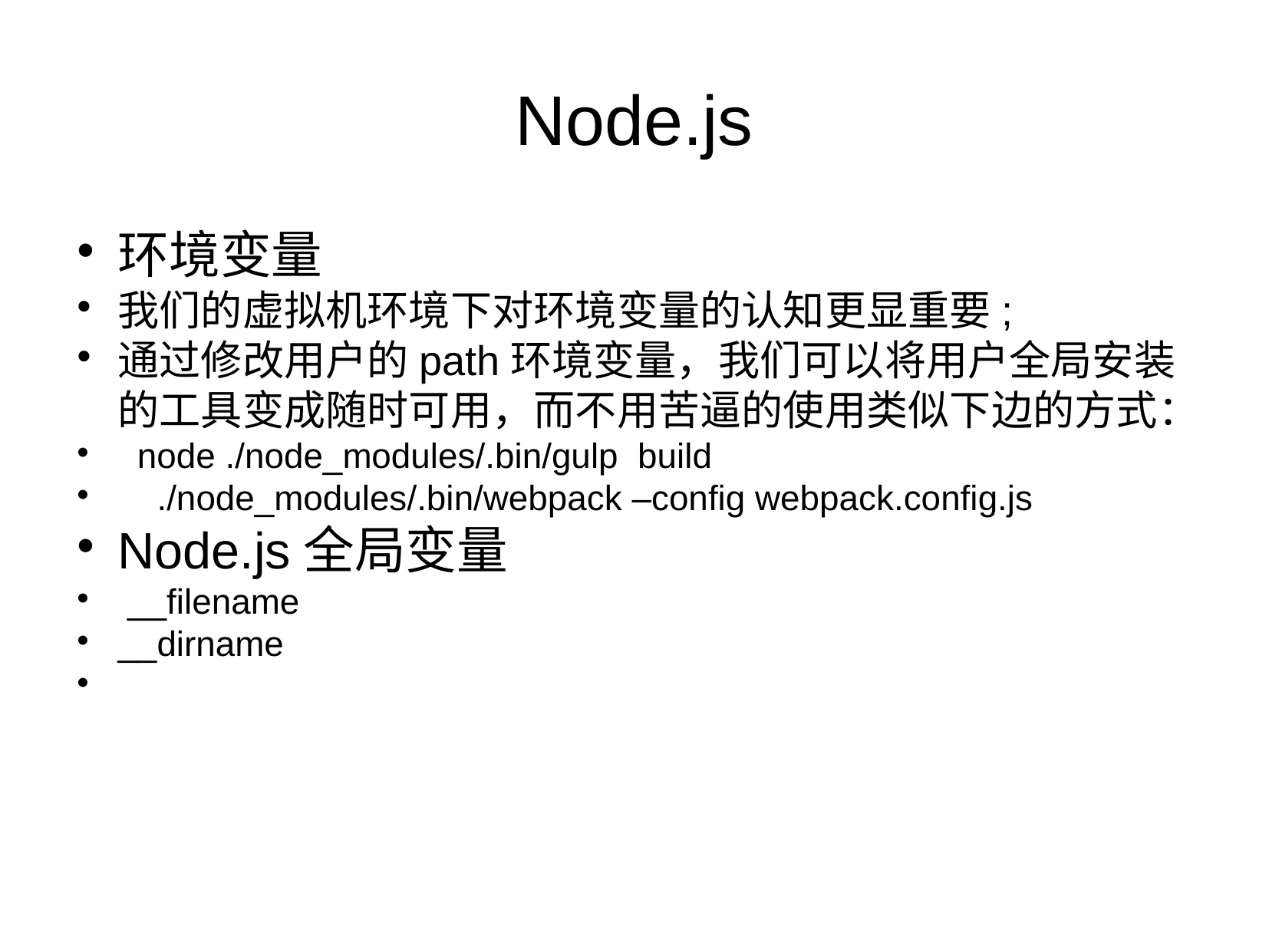

Node.js
环境变量
我们的虚拟机环境下对环境变量的认知更显重要;
通过修改用户的path环境变量，我们可以将用户全局安装的工具变成随时可用，而不用苦逼的使用类似下边的方式：
  node ./node_modules/.bin/gulp  build
    ./node_modules/.bin/webpack –config webpack.config.js
Node.js全局变量
 __filename
__dirname